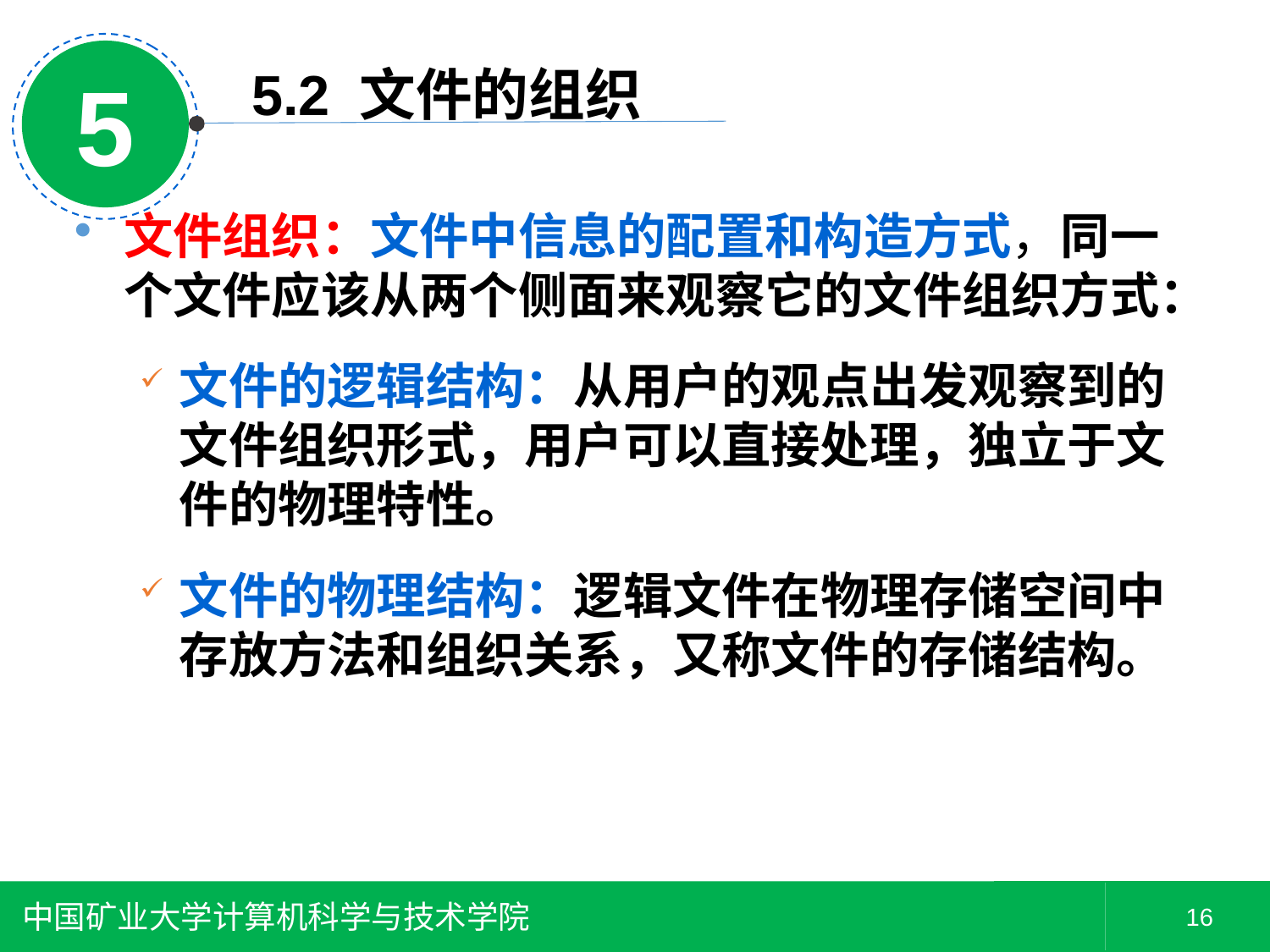

5
5.2 文件的组织

文件组织：文件中信息的配置和构造方式，同一个文件应该从两个侧面来观察它的文件组织方式：
文件的逻辑结构：从用户的观点出发观察到的文件组织形式，用户可以直接处理，独立于文件的物理特性。
文件的物理结构：逻辑文件在物理存储空间中存放方法和组织关系，又称文件的存储结构。